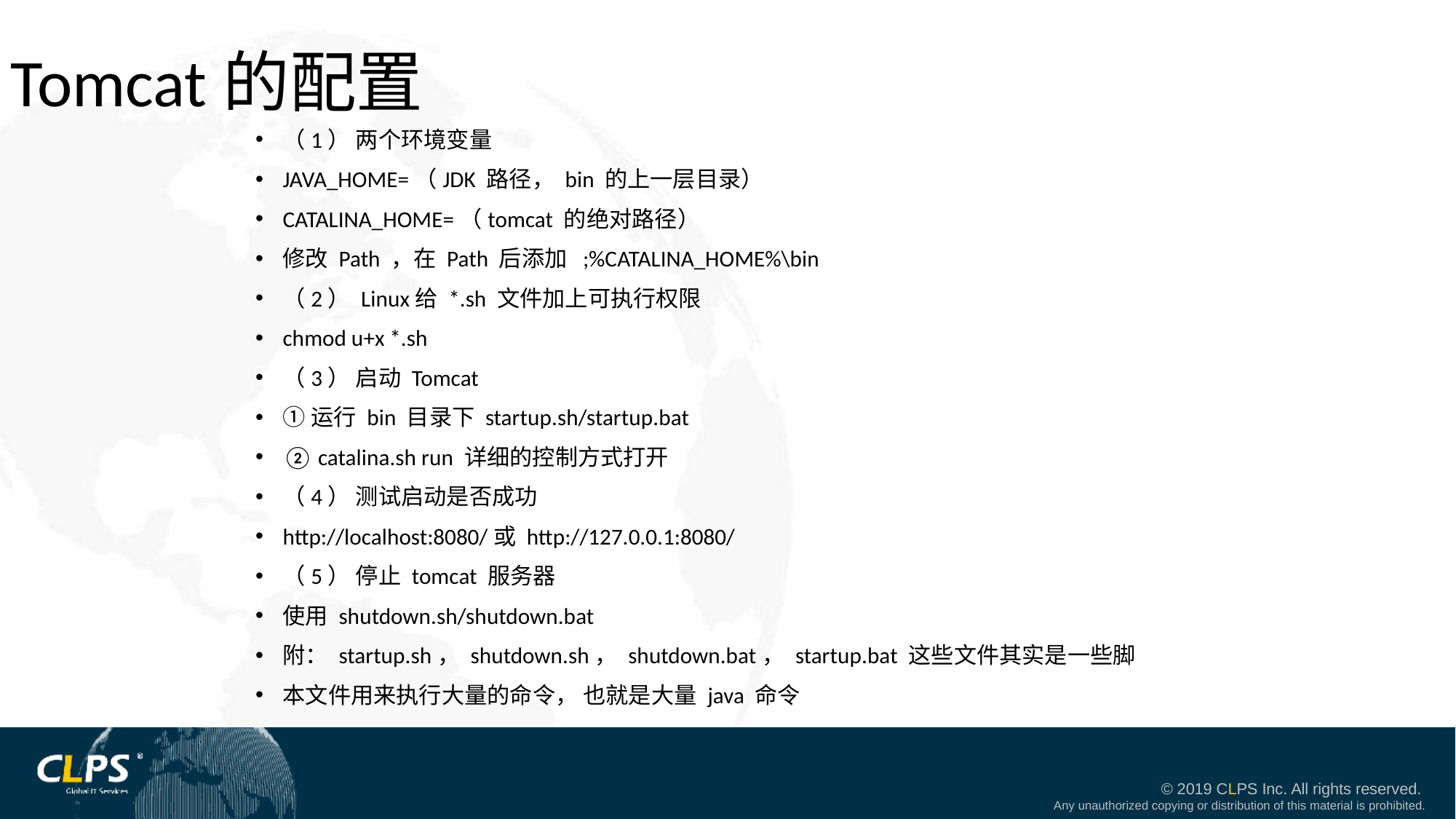

Tomcat的配置
（1） 两个环境变量
JAVA_HOME=（JDK 路径， bin 的上一层目录）
CATALINA_HOME=（tomcat 的绝对路径）
修改 Path ，在 Path 后添加  ;%CATALINA_HOME%\bin
（2） Linux给 *.sh 文件加上可执行权限
chmod u+x *.sh
（3） 启动 Tomcat
①运行 bin 目录下 startup.sh/startup.bat
② catalina.sh run 详细的控制方式打开
（4） 测试启动是否成功
http://localhost:8080/或 http://127.0.0.1:8080/
（5） 停止 tomcat 服务器
使用 shutdown.sh/shutdown.bat
附： startup.sh， shutdown.sh， shutdown.bat， startup.bat 这些文件其实是一些脚
本文件用来执行大量的命令， 也就是大量 java 命令